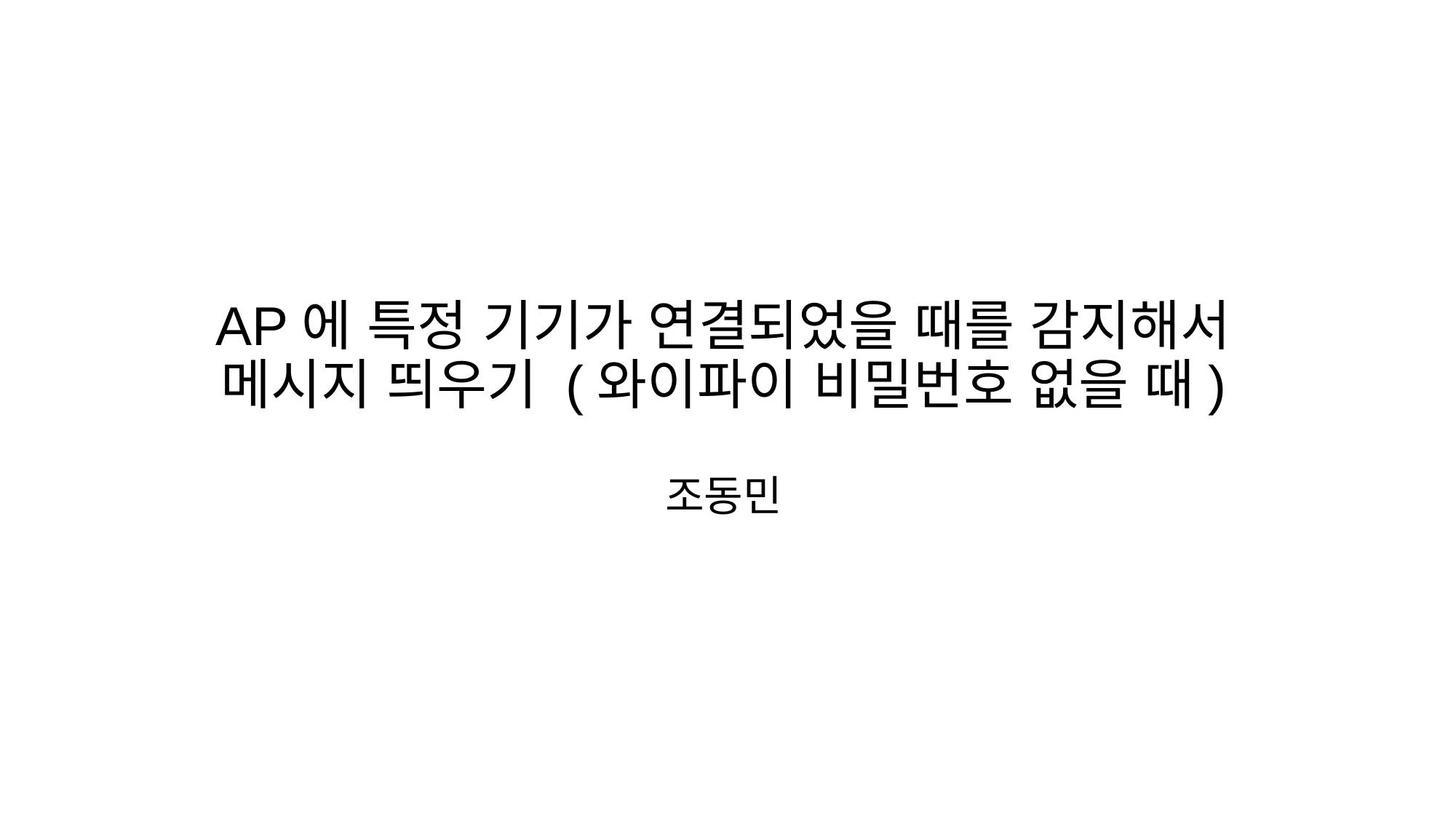

# AP에 특정 기기가 연결되었을 때를 감지해서 메시지 띄우기 (와이파이 비밀번호 없을 때) 조동민